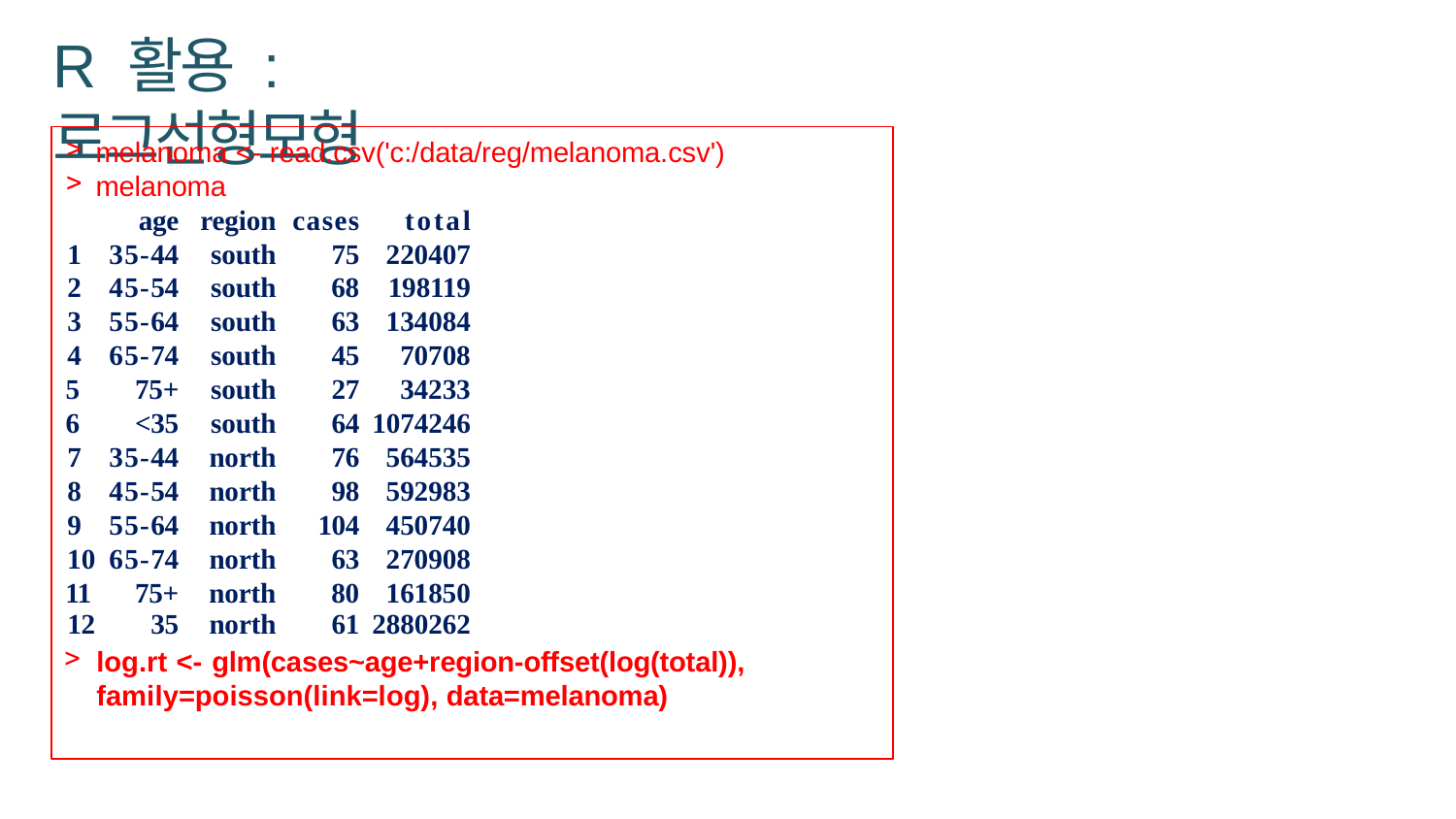

# R 활용 : 로그선형모형

melanoma <- read.csv('c:/data/reg/melanoma.csv')
melanoma
| age | region | cases | total |
| --- | --- | --- | --- |
| 1 35-44 | south | 75 | 220407 |
| 2 45-54 | south | 68 | 198119 |
| 3 55-64 | south | 63 | 134084 |
| 4 65-74 | south | 45 | 70708 |
| 5 75+ | south | 27 | 34233 |
| 6 <35 | south | 64 | 1074246 |
| 7 35-44 | north | 76 | 564535 |
| 8 45-54 | north | 98 | 592983 |
| 9 55-64 | north | 104 | 450740 |
| 10 65-74 | north | 63 | 270908 |
| 11 75+ | north | 80 | 161850 |
| 12 35 | north | 61 | 2880262 |
log.rt <- glm(cases~age+region-offset(log(total)), family=poisson(link=log), data=melanoma)